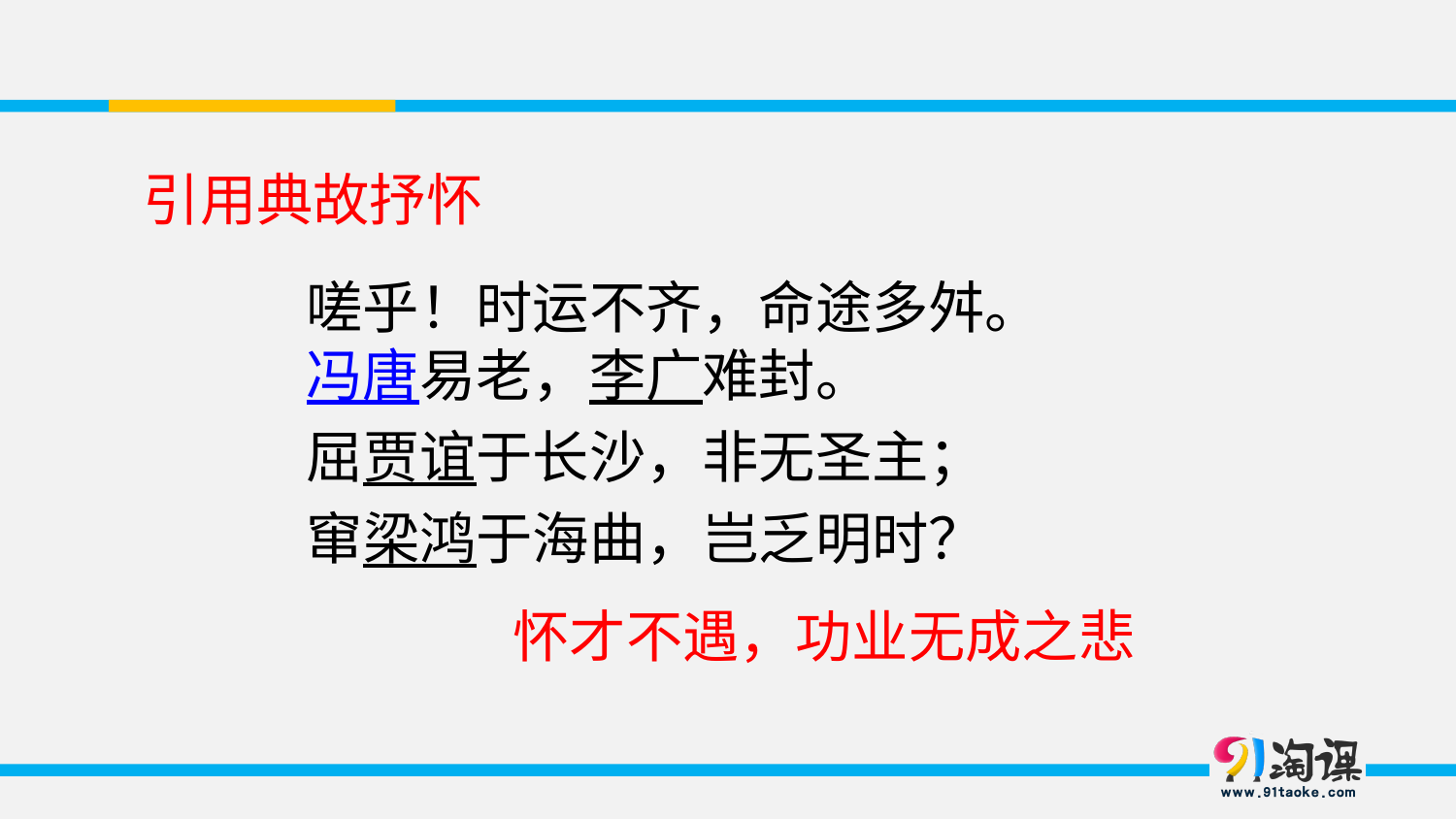

引用典故抒怀
嗟乎！时运不齐，命途多舛。
冯唐易老，李广难封。
屈贾谊于长沙，非无圣主；
窜梁鸿于海曲，岂乏明时？
怀才不遇，功业无成之悲